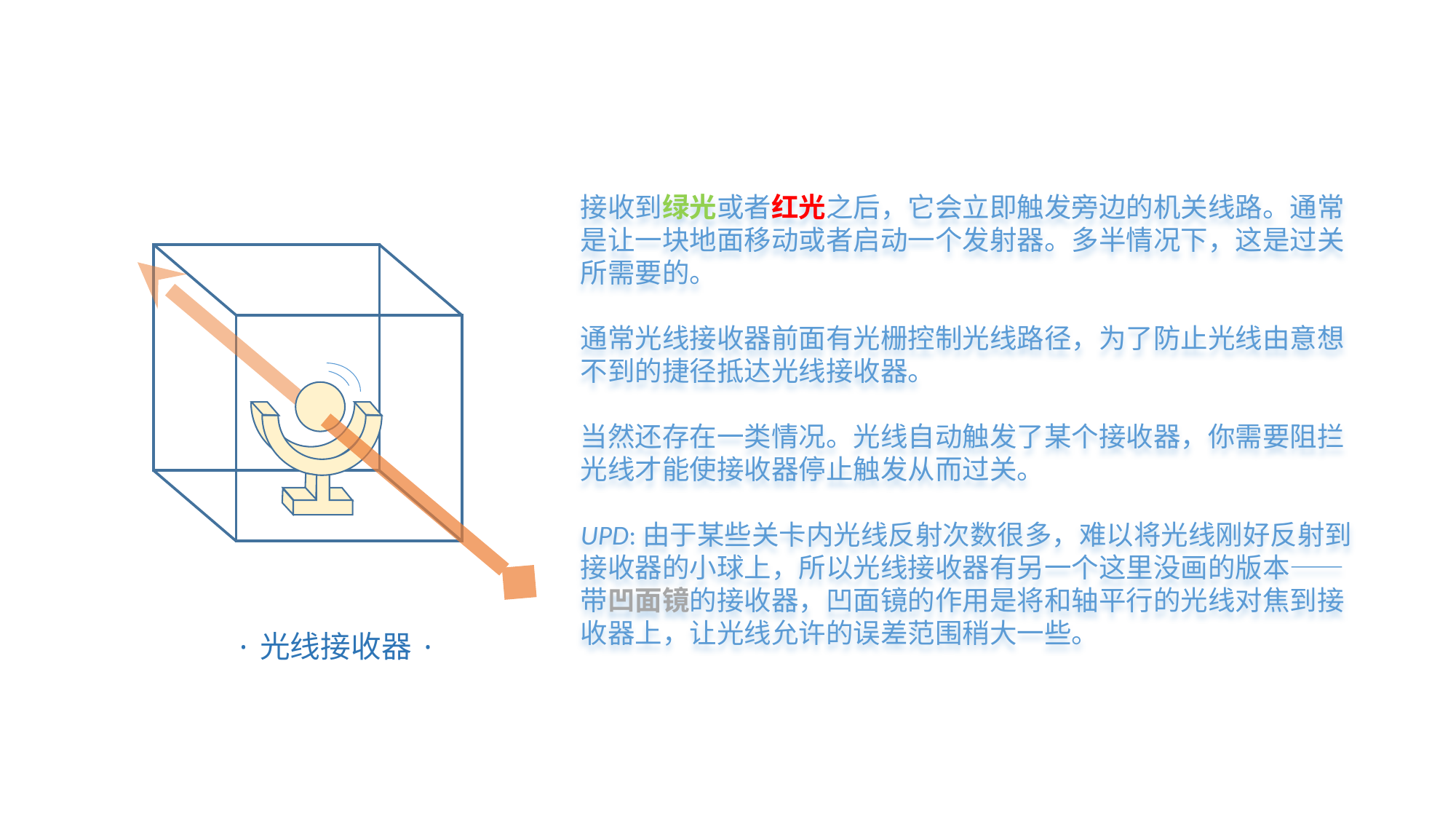

接收到绿光或者红光之后，它会立即触发旁边的机关线路。通常是让一块地面移动或者启动一个发射器。多半情况下，这是过关所需要的。

通常光线接收器前面有光栅控制光线路径，为了防止光线由意想不到的捷径抵达光线接收器。

当然还存在一类情况。光线自动触发了某个接收器，你需要阻拦光线才能使接收器停止触发从而过关。

UPD:由于某些关卡内光线反射次数很多，难以将光线刚好反射到接收器的小球上，所以光线接收器有另一个这里没画的版本——带凹面镜的接收器，凹面镜的作用是将和轴平行的光线对焦到接收器上，让光线允许的误差范围稍大一些。

·光线接收器·